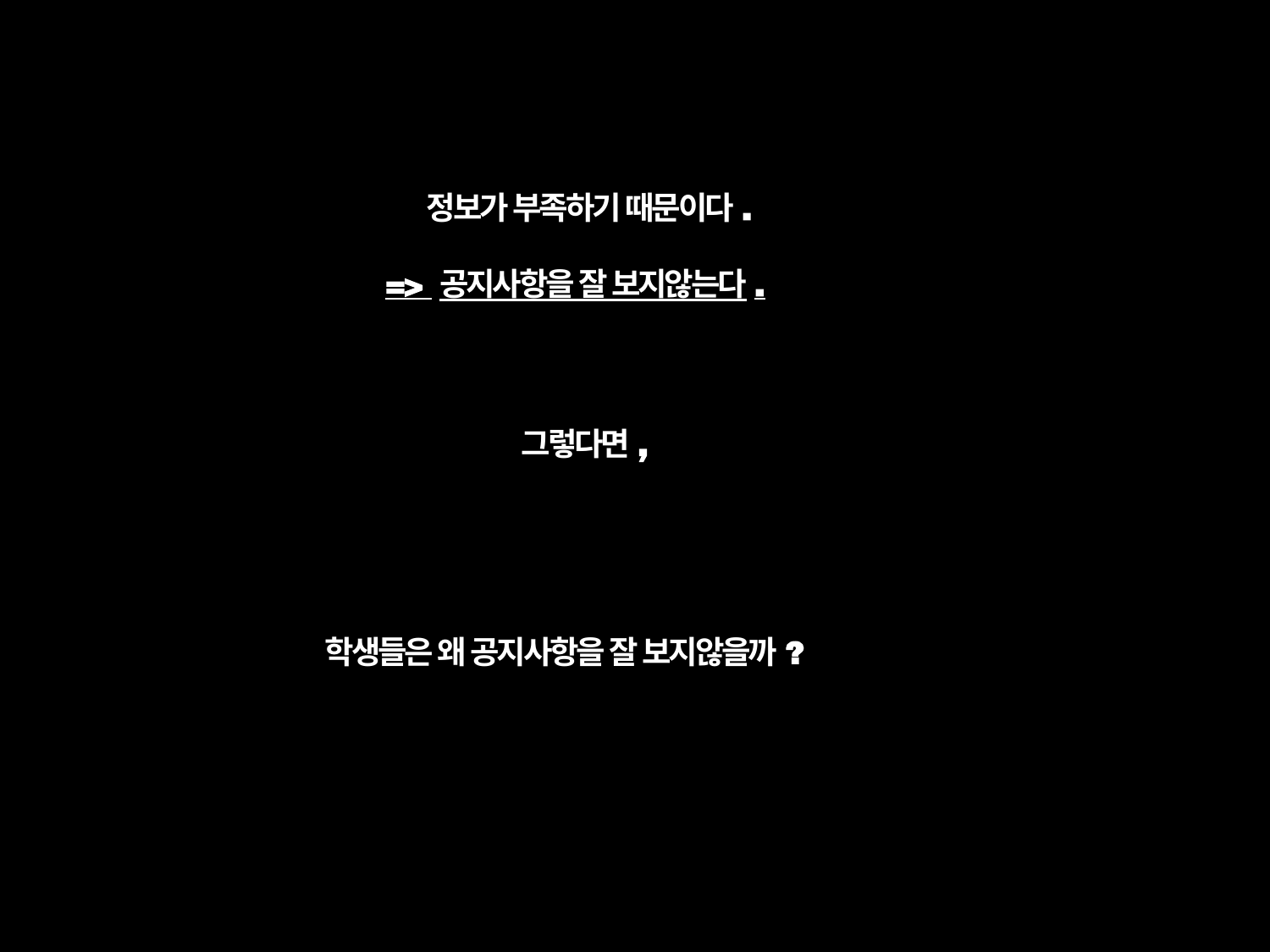

정보가 부족하기 때문이다.

=> 공지사항을 잘 보지않는다.
그렇다면,
학생들은 왜 공지사항을 잘 보지않을까?